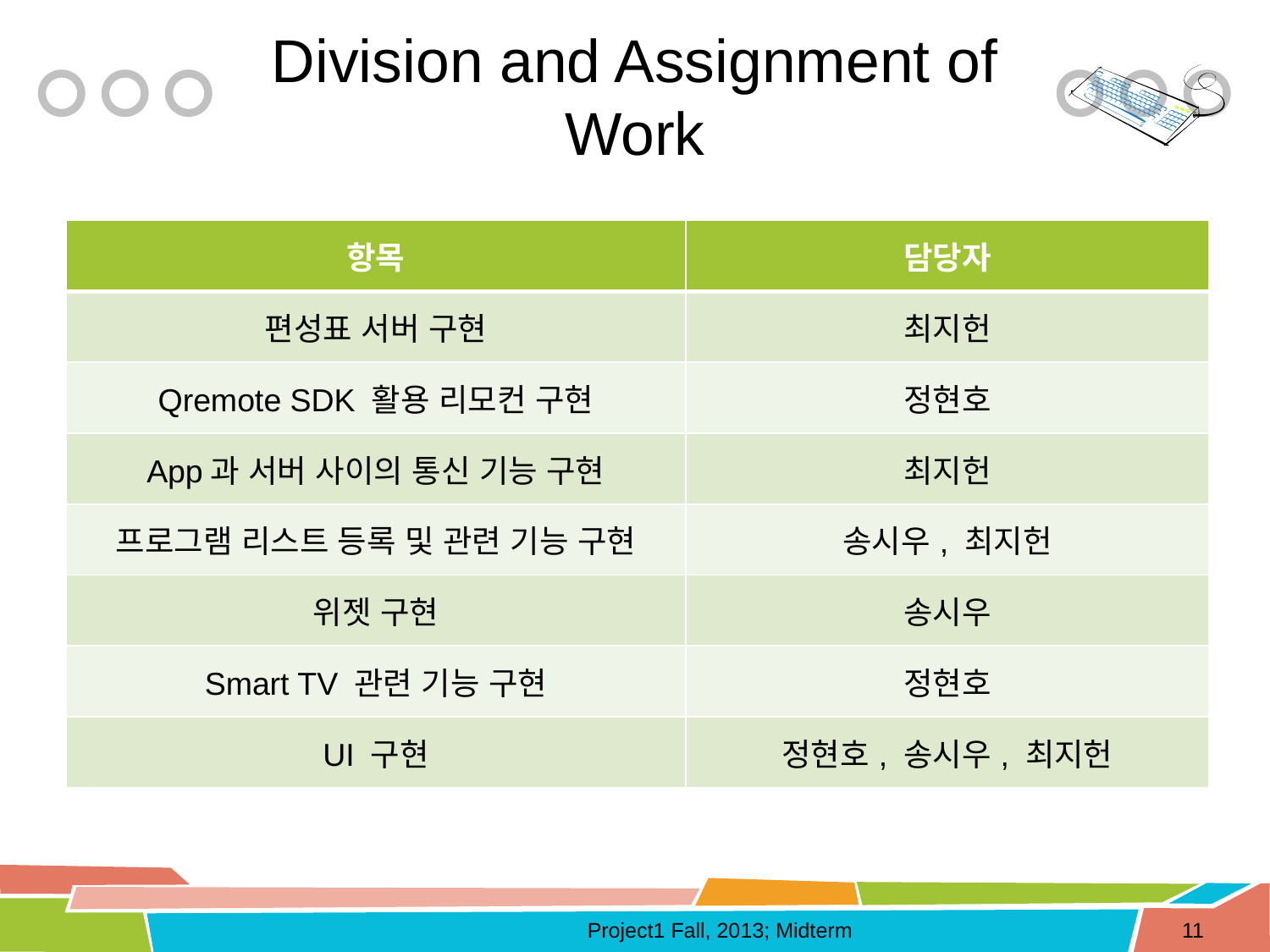

# Division and Assignment of Work
| 항목 | 담당자 |
| --- | --- |
| 편성표 서버 구현 | 최지헌 |
| Qremote SDK 활용 리모컨 구현 | 정현호 |
| App과 서버 사이의 통신 기능 구현 | 최지헌 |
| 프로그램 리스트 등록 및 관련 기능 구현 | 송시우, 최지헌 |
| 위젯 구현 | 송시우 |
| Smart TV 관련 기능 구현 | 정현호 |
| UI 구현 | 정현호, 송시우, 최지헌 |
Project1 Fall, 2013; Midterm
11